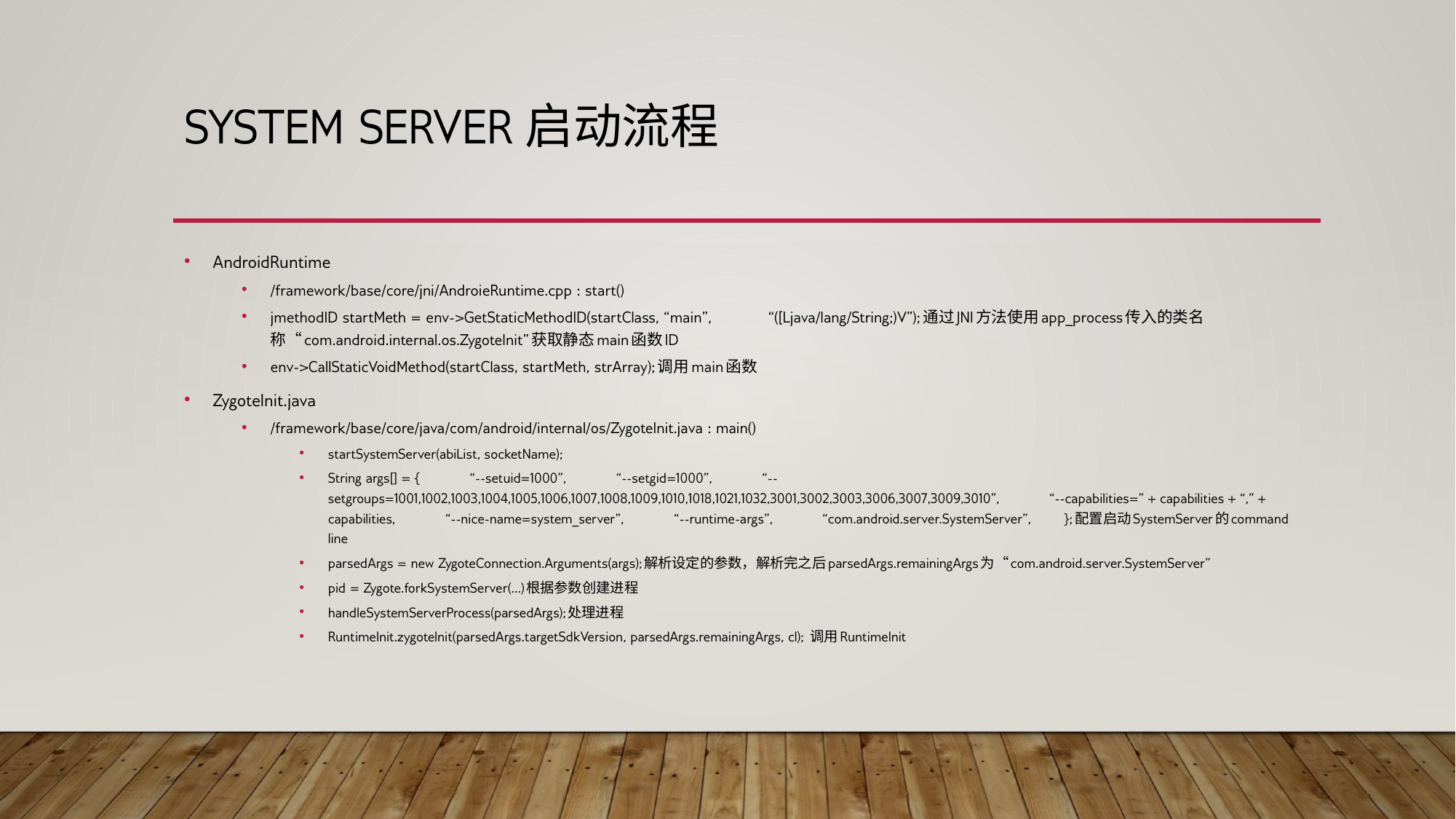

# System server启动流程
AndroidRuntime
/framework/base/core/jni/AndroieRuntime.cpp : start()
jmethodID startMeth = env->GetStaticMethodID(startClass, “main”,            “([Ljava/lang/String;)V”);通过JNI方法使用app_process传入的类名称“com.android.internal.os.ZygoteInit”获取静态main函数ID
env->CallStaticVoidMethod(startClass, startMeth, strArray);调用main函数
ZygoteInit.java
/framework/base/core/java/com/android/internal/os/ZygoteInit.java : main()
startSystemServer(abiList, socketName);
String args[] = {            “--setuid=1000”,            “--setgid=1000”,            “--setgroups=1001,1002,1003,1004,1005,1006,1007,1008,1009,1010,1018,1021,1032,3001,3002,3003,3006,3007,3009,3010”,            “--capabilities=” + capabilities + “,” + capabilities,            “--nice-name=system_server”,            “--runtime-args”,            “com.android.server.SystemServer”,        };配置启动SystemServer的command line
parsedArgs = new ZygoteConnection.Arguments(args);解析设定的参数，解析完之后parsedArgs.remainingArgs为“com.android.server.SystemServer”
pid = Zygote.forkSystemServer(…)根据参数创建进程
handleSystemServerProcess(parsedArgs);处理进程
RuntimeInit.zygoteInit(parsedArgs.targetSdkVersion, parsedArgs.remainingArgs, cl); 调用RuntimeInit